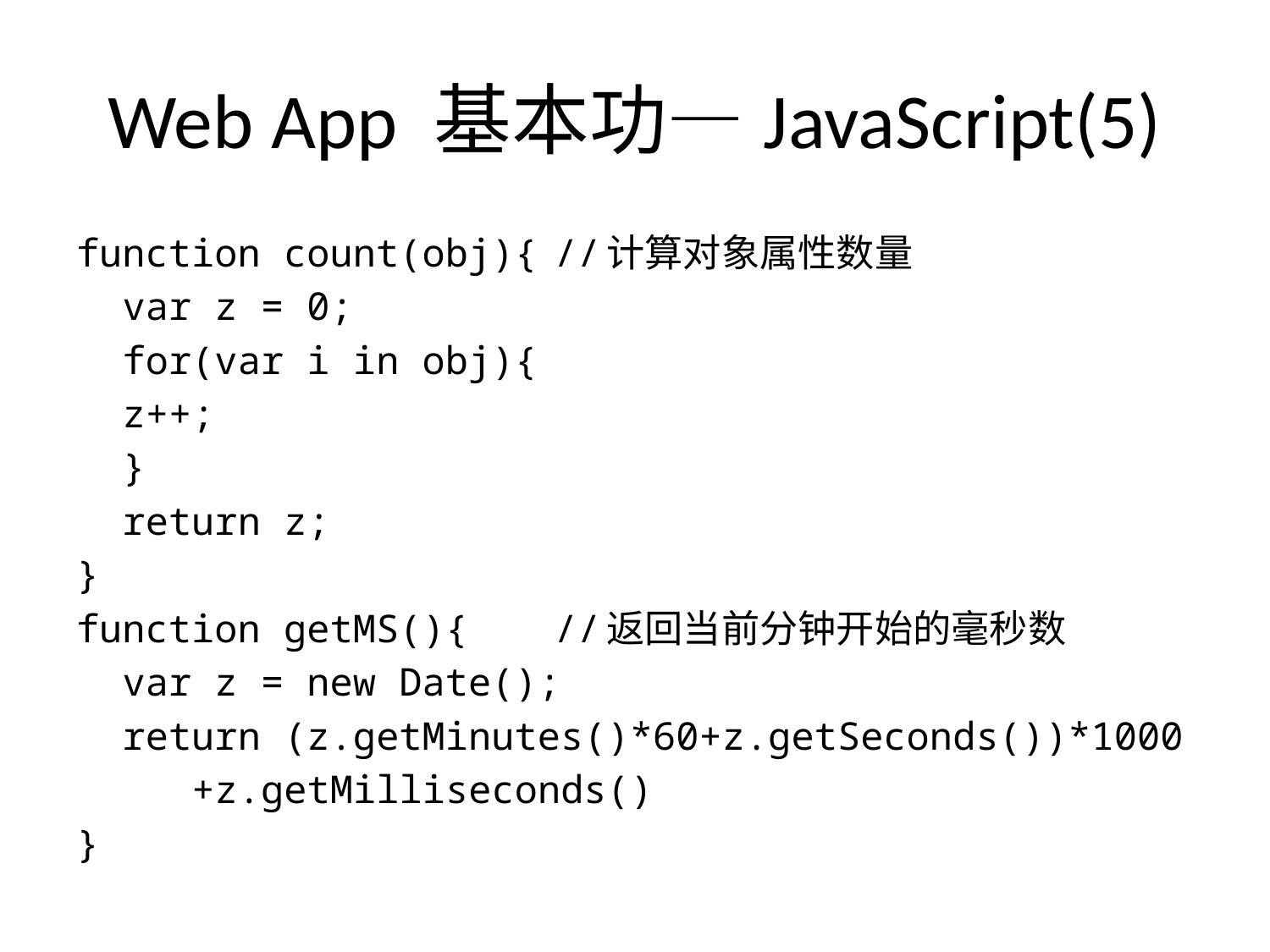

# Web App 基本功—JavaScript(5)
function count(obj){		//计算对象属性数量
	var z = 0;
	for(var i in obj){
		z++;
	}
	return z;
}
function getMS(){	//返回当前分钟开始的毫秒数
	var z = new Date();
	return (z.getMinutes()*60+z.getSeconds())*1000
		   +z.getMilliseconds()
}